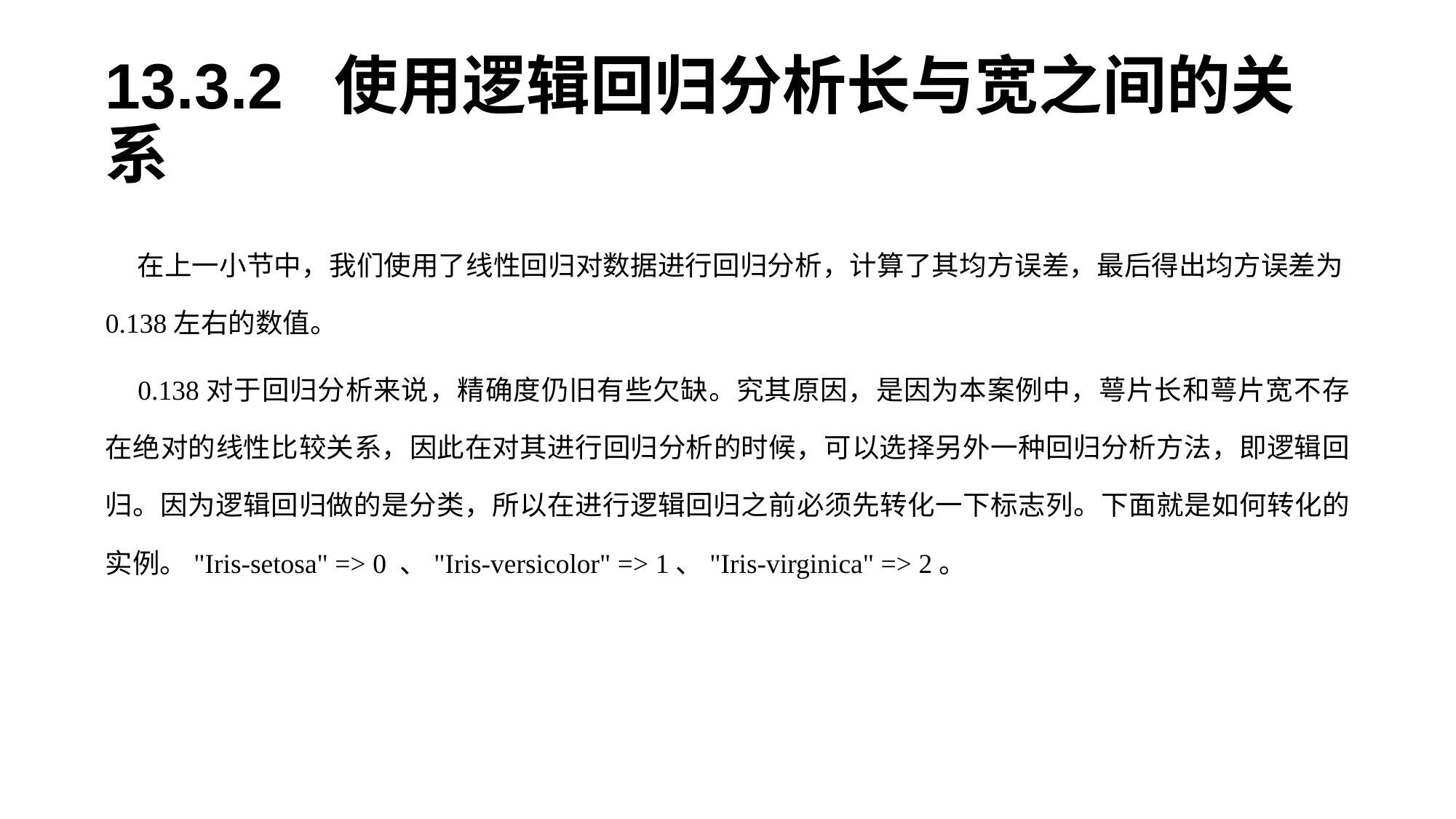

# 13.3.2  使用逻辑回归分析长与宽之间的关系
在上一小节中，我们使用了线性回归对数据进行回归分析，计算了其均方误差，最后得出均方误差为0.138左右的数值。
0.138对于回归分析来说，精确度仍旧有些欠缺。究其原因，是因为本案例中，萼片长和萼片宽不存在绝对的线性比较关系，因此在对其进行回归分析的时候，可以选择另外一种回归分析方法，即逻辑回归。因为逻辑回归做的是分类，所以在进行逻辑回归之前必须先转化一下标志列。下面就是如何转化的实例。"Iris-setosa" => 0 、"Iris-versicolor" => 1、"Iris-virginica" => 2。